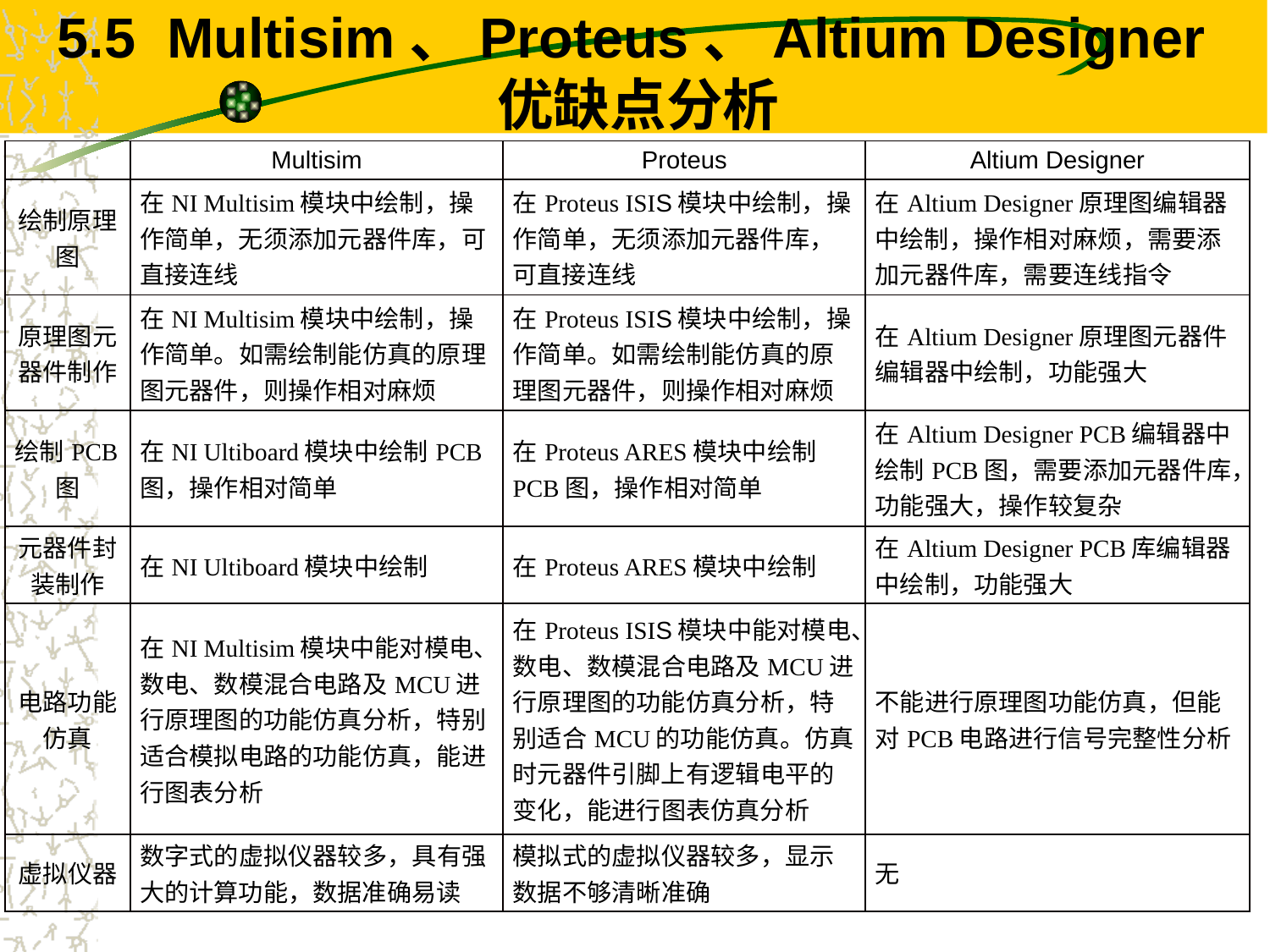

# 5.5  Multisim、Proteus、Altium Designer优缺点分析
|  | Multisim | Proteus | Altium Designer |
| --- | --- | --- | --- |
| 绘制原理图 | 在NI Multisim模块中绘制，操作简单，无须添加元器件库，可直接连线 | 在Proteus ISIS模块中绘制，操作简单，无须添加元器件库，可直接连线 | 在Altium Designer原理图编辑器中绘制，操作相对麻烦，需要添加元器件库，需要连线指令 |
| 原理图元器件制作 | 在NI Multisim模块中绘制，操作简单。如需绘制能仿真的原理图元器件，则操作相对麻烦 | 在Proteus ISIS模块中绘制，操作简单。如需绘制能仿真的原理图元器件，则操作相对麻烦 | 在Altium Designer原理图元器件编辑器中绘制，功能强大 |
| 绘制PCB图 | 在NI Ultiboard模块中绘制PCB图，操作相对简单 | 在Proteus ARES模块中绘制PCB图，操作相对简单 | 在Altium Designer PCB编辑器中绘制PCB图，需要添加元器件库，功能强大，操作较复杂 |
| 元器件封装制作 | 在NI Ultiboard模块中绘制 | 在Proteus ARES模块中绘制 | 在Altium Designer PCB库编辑器中绘制，功能强大 |
| 电路功能仿真 | 在NI Multisim模块中能对模电、数电、数模混合电路及MCU进行原理图的功能仿真分析，特别适合模拟电路的功能仿真，能进行图表分析 | 在Proteus ISIS模块中能对模电、数电、数模混合电路及MCU进行原理图的功能仿真分析，特别适合MCU的功能仿真。仿真时元器件引脚上有逻辑电平的变化，能进行图表仿真分析 | 不能进行原理图功能仿真，但能对PCB电路进行信号完整性分析 |
| 虚拟仪器 | 数字式的虚拟仪器较多，具有强大的计算功能，数据准确易读 | 模拟式的虚拟仪器较多，显示数据不够清晰准确 | 无 |